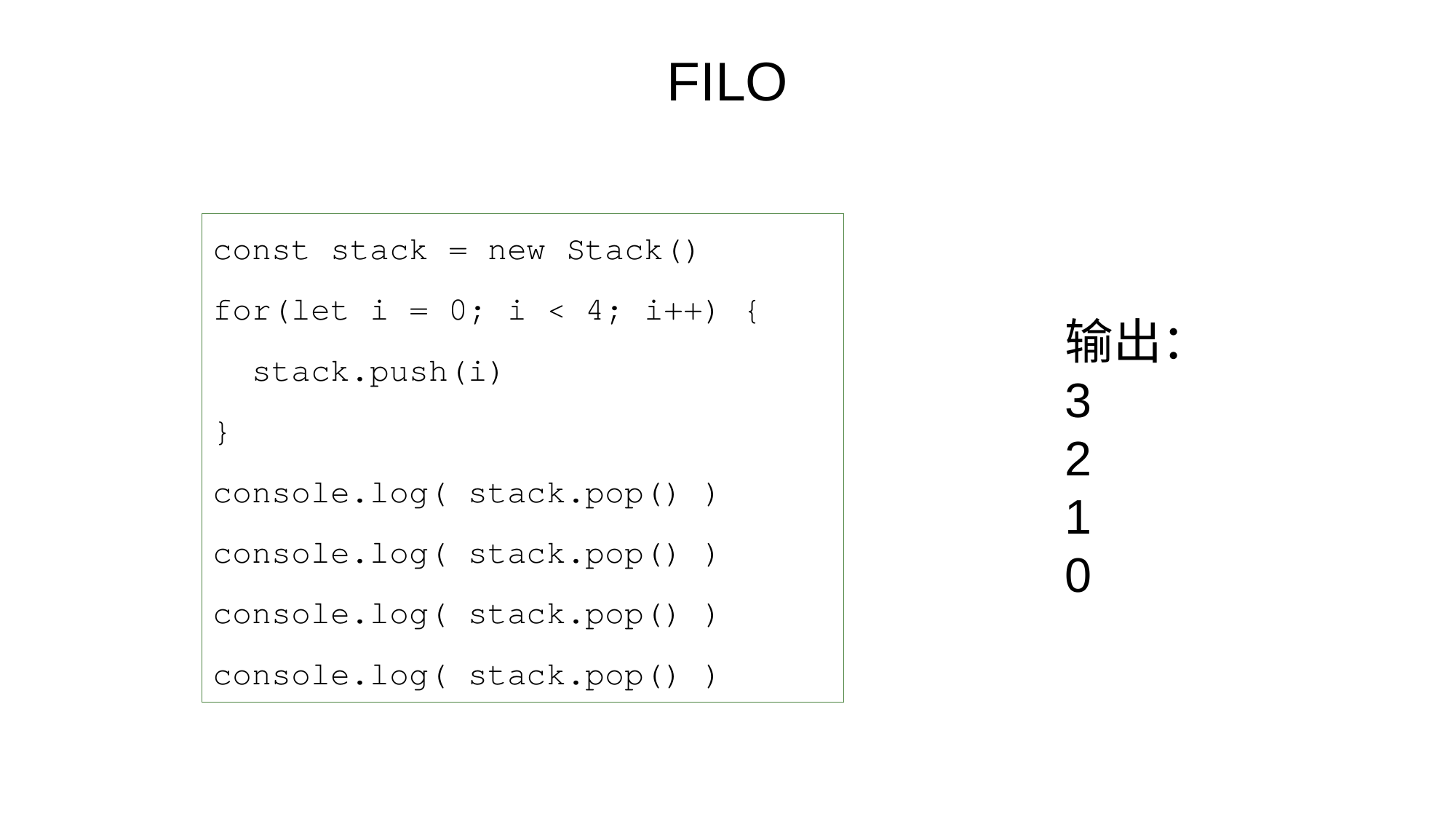

# FILO
const stack = new Stack()
for(let i = 0; i < 4; i++) {
  stack.push(i)
}
console.log( stack.pop() )
console.log( stack.pop() )
console.log( stack.pop() )
console.log( stack.pop() )
输出：
3
2
1
0